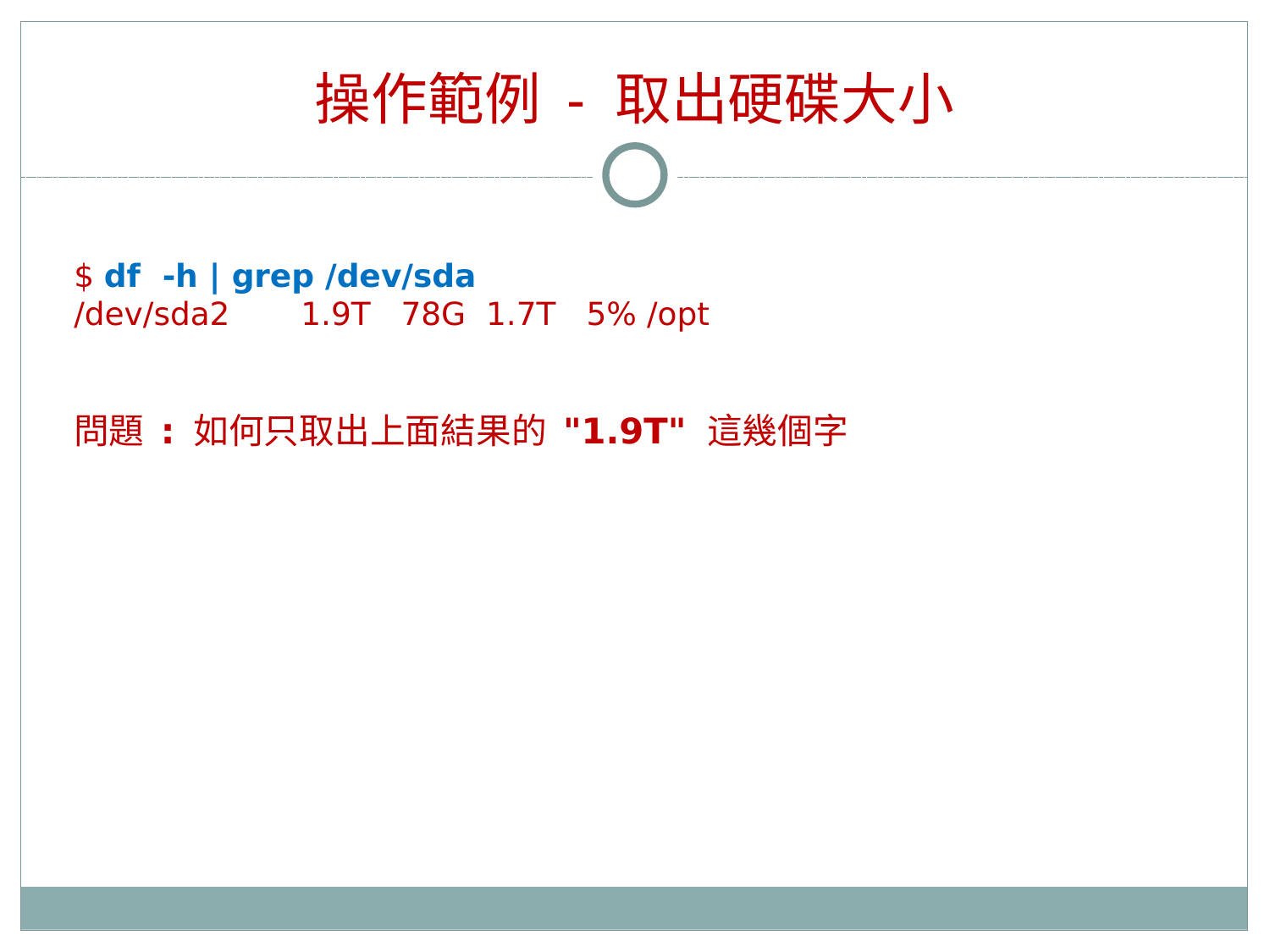

# 操作範例 - 取出硬碟大小
$ df  -h | grep /dev/sda
/dev/sda2       1.9T   78G  1.7T   5% /opt

問題 : 如何只取出上面結果的 "1.9T" 這幾個字